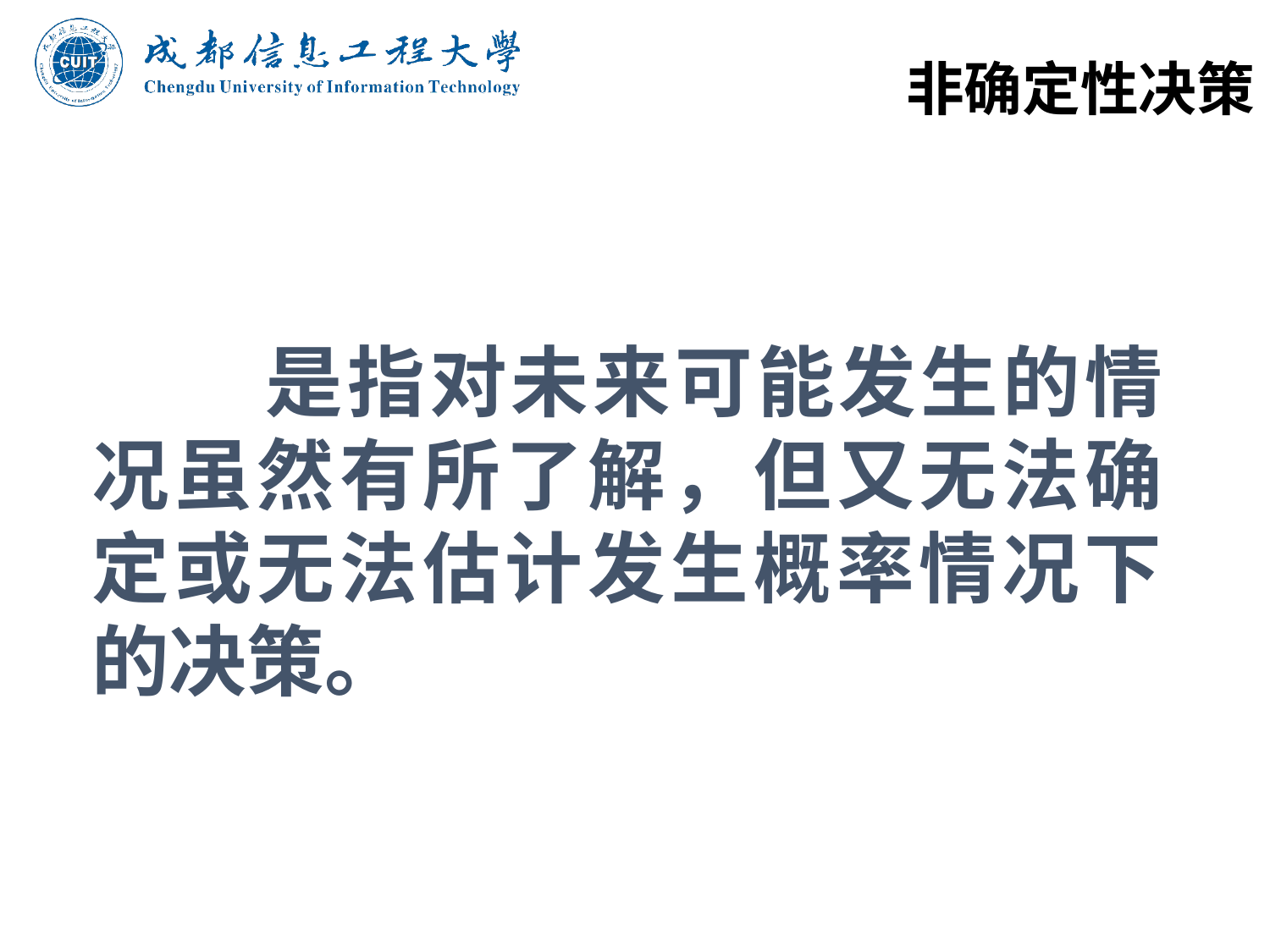

# 非确定性决策
    是指对未来可能发生的情况虽然有所了解，但又无法确定或无法估计发生概率情况下的决策。